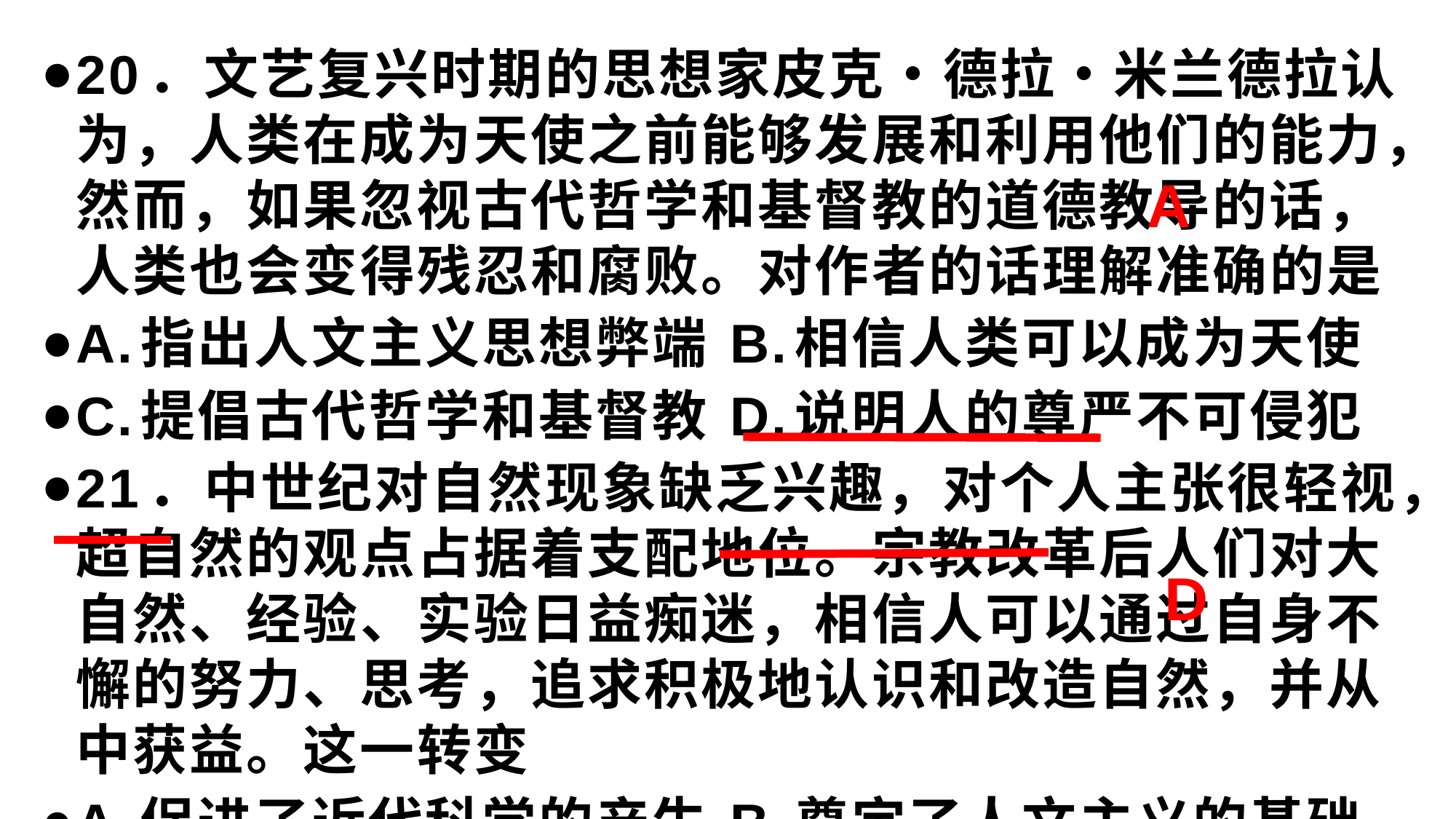

20．文艺复兴时期的思想家皮克•德拉•米兰德拉认为，人类在成为天使之前能够发展和利用他们的能力，然而，如果忽视古代哲学和基督教的道德教导的话，人类也会变得残忍和腐败。对作者的话理解准确的是
A.指出人文主义思想弊端 B.相信人类可以成为天使
C.提倡古代哲学和基督教 D.说明人的尊严不可侵犯
21．中世纪对自然现象缺乏兴趣，对个人主张很轻视，超自然的观点占据着支配地位。宗教改革后人们对大自然、经验、实验日益痴迷，相信人可以通过自身不懈的努力、思考，追求积极地认识和改造自然，并从中获益。这一转变
A.促进了近代科学的产生 B.奠定了人文主义的基础
C.推翻了神造万物的信仰 D.使人类获得了精神自由
A
D